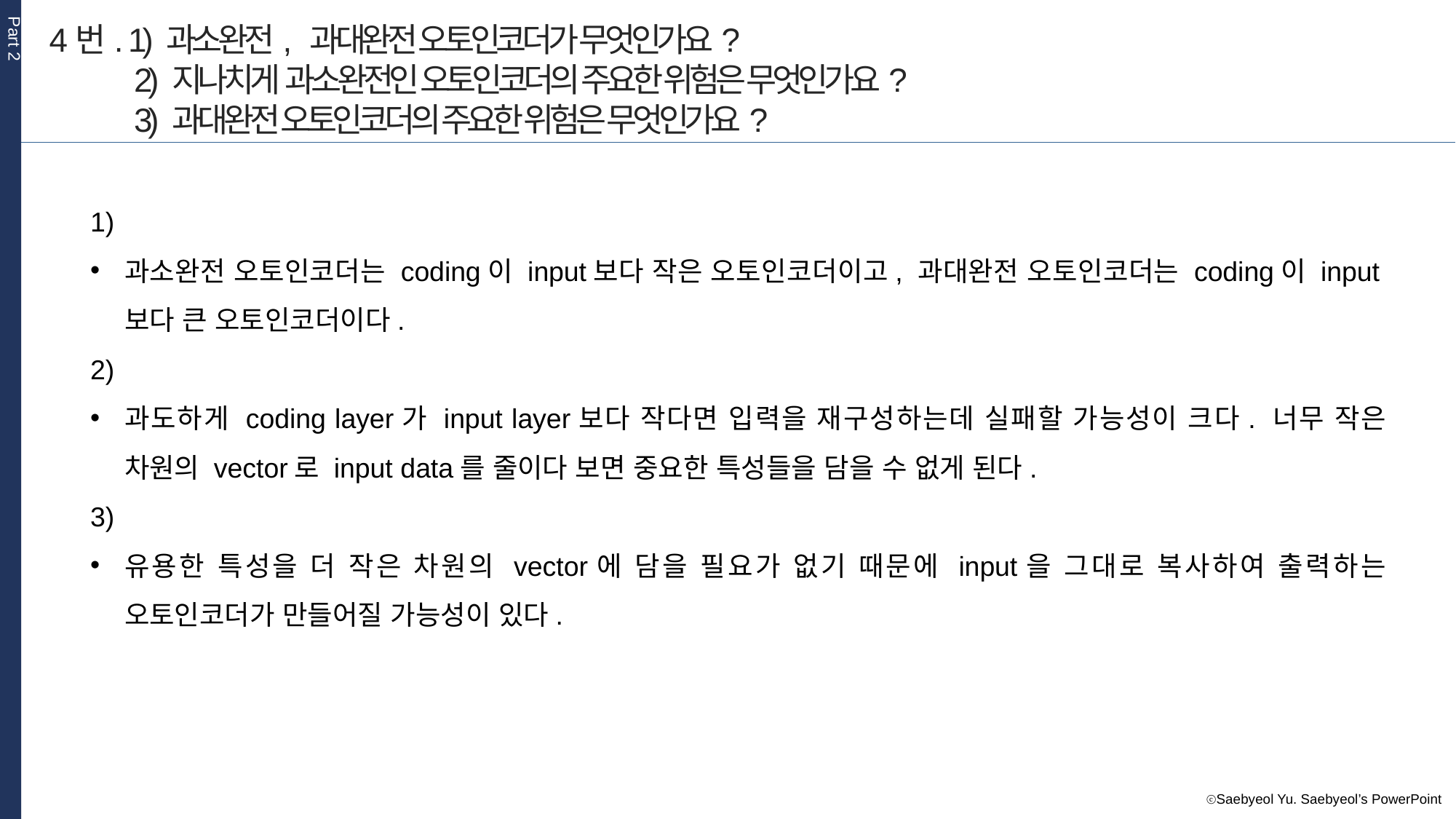

Part 2
4번.  1) 과소완전,  과대완전 오토인코더가 무엇인가요?
                 2) 지나치게  과소완전인 오토인코더의 주요한 위험은 무엇인가요?
                 3) 과대완전 오토인코더의 주요한 위험은 무엇인가요?
1)
과소완전 오토인코더는 coding이 input보다 작은 오토인코더이고, 과대완전 오토인코더는 coding이 input보다 큰 오토인코더이다.
2)
과도하게 coding layer가 input layer보다 작다면 입력을 재구성하는데 실패할 가능성이 크다. 너무 작은 차원의 vector로 input data를 줄이다 보면 중요한 특성들을 담을 수 없게 된다.
3)
유용한 특성을 더 작은 차원의 vector에 담을 필요가 없기 때문에 input을 그대로 복사하여 출력하는 오토인코더가 만들어질 가능성이 있다.